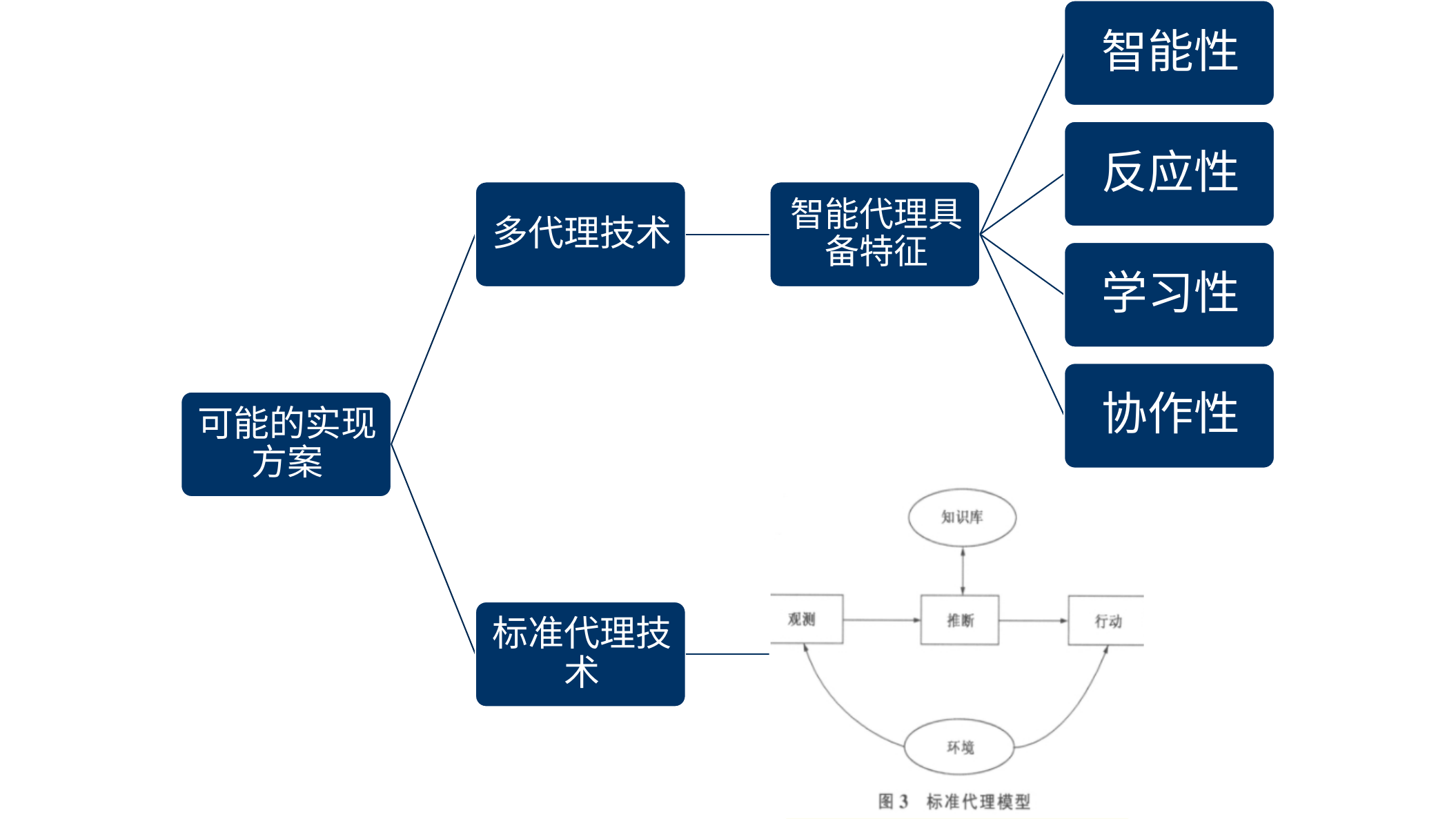

可能的实现方案

多代理技术

智能代理具备特征

智能性

反应性

学习性

协作性

标准代理技术